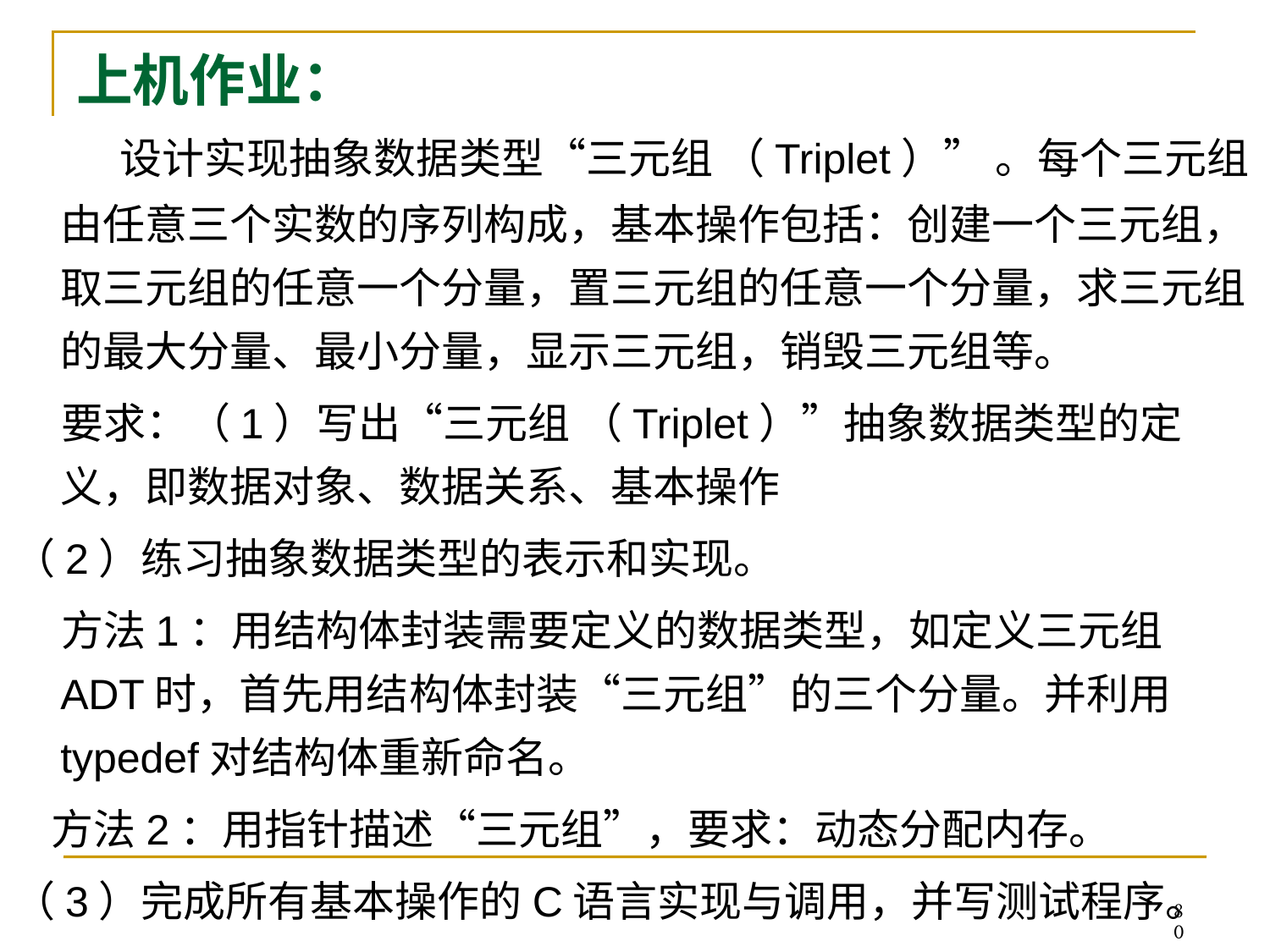

# 上机作业：
        设计实现抽象数据类型“三元组 （Triplet）” 。每个三元组由任意三个实数的序列构成，基本操作包括：创建一个三元组，取三元组的任意一个分量，置三元组的任意一个分量，求三元组的最大分量、最小分量，显示三元组，销毁三元组等。
    要求：（1）写出“三元组 （Triplet）”抽象数据类型的定义，即数据对象、数据关系、基本操作
（2）练习抽象数据类型的表示和实现。
    方法1：用结构体封装需要定义的数据类型，如定义三元组ADT时，首先用结构体封装“三元组”的三个分量。并利用typedef对结构体重新命名。
   方法2：用指针描述“三元组”，要求：动态分配内存。
（3）完成所有基本操作的C语言实现与调用，并写测试程序。

80